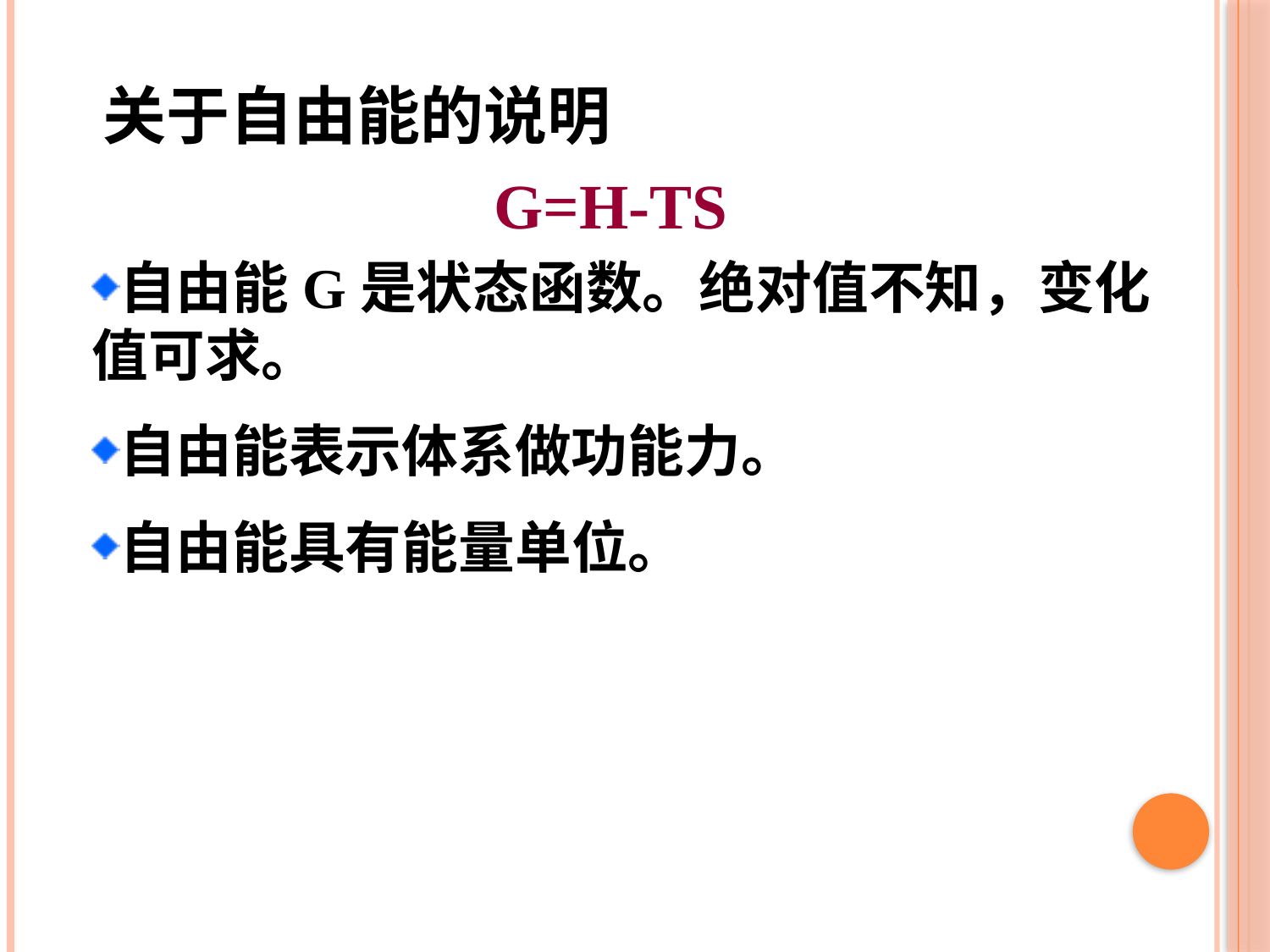

关于自由能的说明
G=H-TS
自由能G是状态函数。绝对值不知，变化值可求。
自由能表示体系做功能力。
自由能具有能量单位。